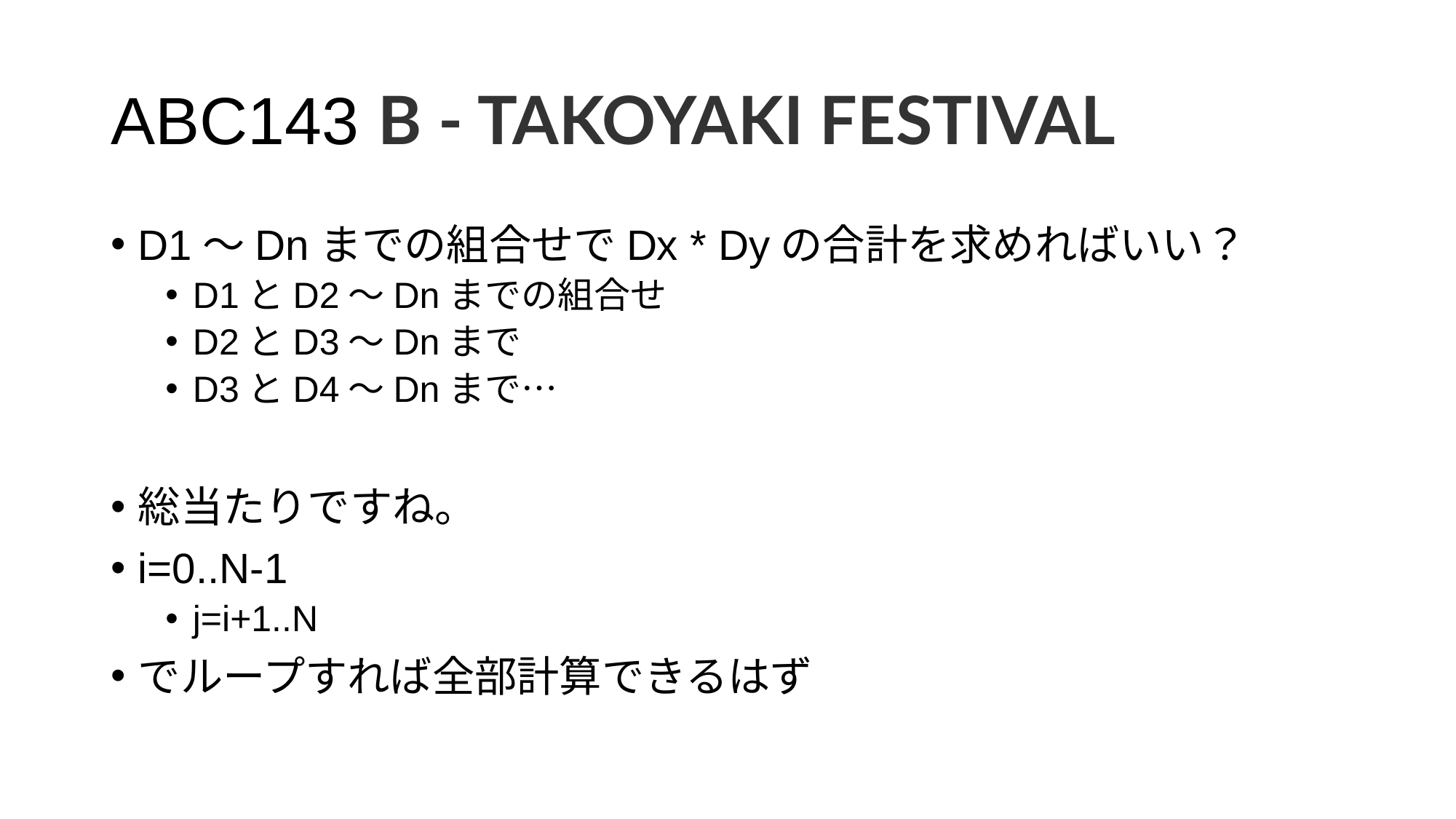

# ABC143 B - TAKOYAKI FESTIVAL
D1～Dnまでの組合せでDx * Dyの合計を求めればいい？
D1とD2～Dnまでの組合せ
D2とD3～Dnまで
D3とD4～Dnまで…

総当たりですね。
i=0..N-1
j=i+1..N
でループすれば全部計算できるはず